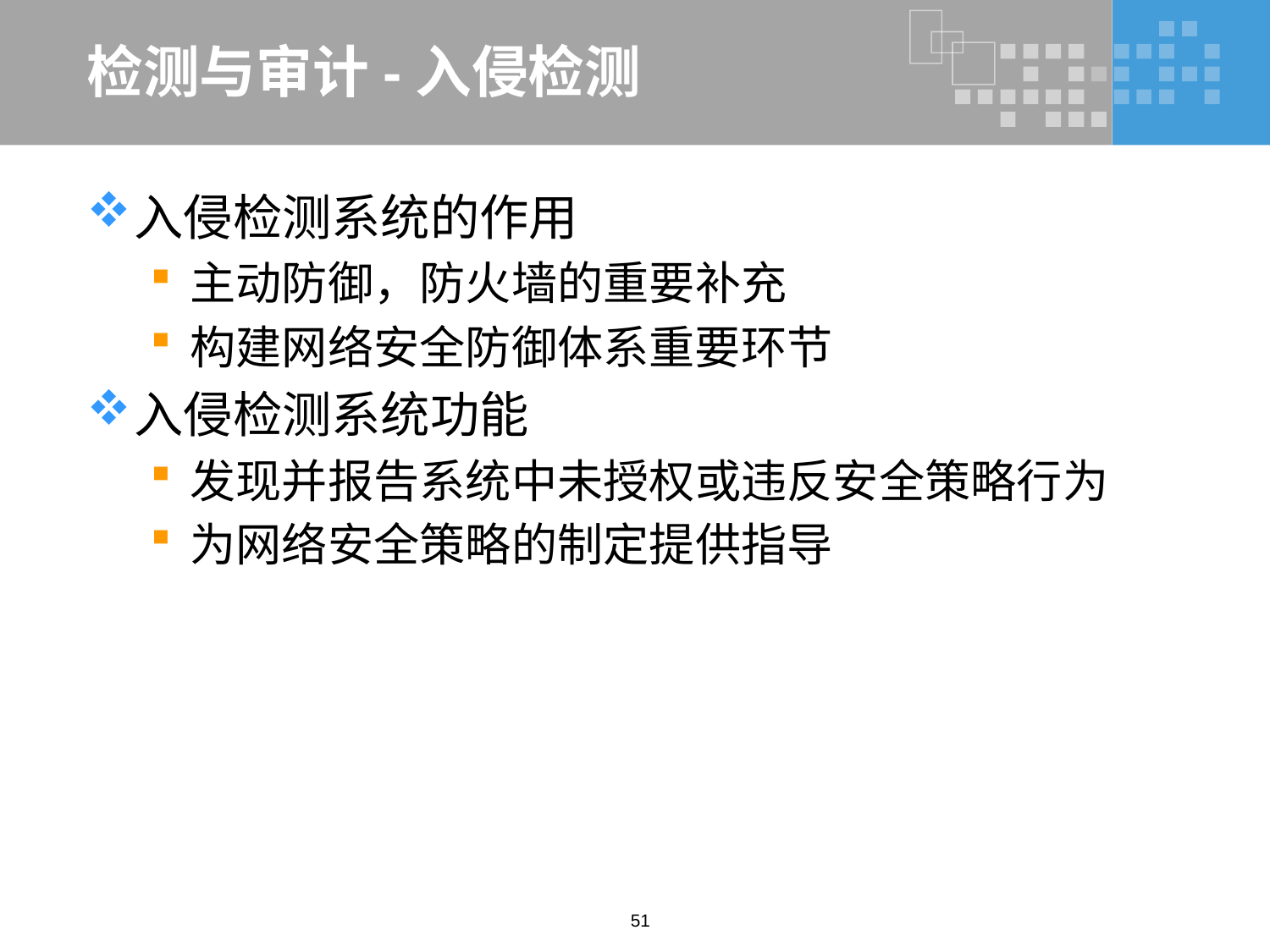

# 检测与审计-入侵检测
入侵检测系统的作用
主动防御，防火墙的重要补充
构建网络安全防御体系重要环节
入侵检测系统功能
发现并报告系统中未授权或违反安全策略行为
为网络安全策略的制定提供指导
51